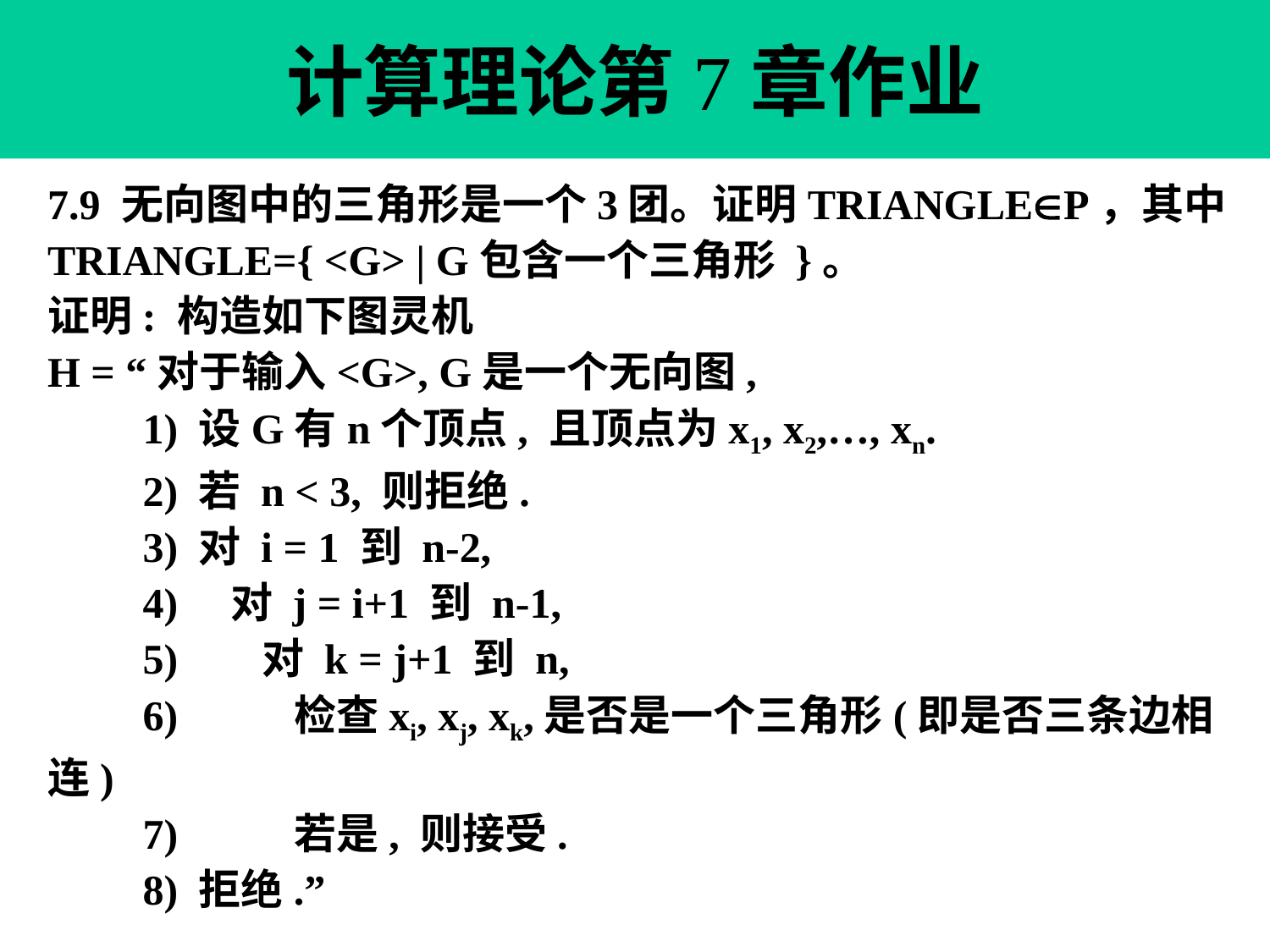

计算理论第7章作业

7.9 无向图中的三角形是一个3团。证明TRIANGLE∈P，其中TRIANGLE={ <G> | G包含一个三角形 }。
证明: 构造如下图灵机
H = “对于输入<G>, G是一个无向图,
         1) 设G有n个顶点, 且顶点为x1, x2,…, xn.
         2) 若 n < 3, 则拒绝.
         3) 对 i = 1 到 n-2,
         4)    对 j = i+1 到 n-1,
         5)       对 k = j+1 到 n,
         6)          检查xi, xj, xk,是否是一个三角形(即是否三条边相连)
         7)          若是, 则接受.
         8) 拒绝.”